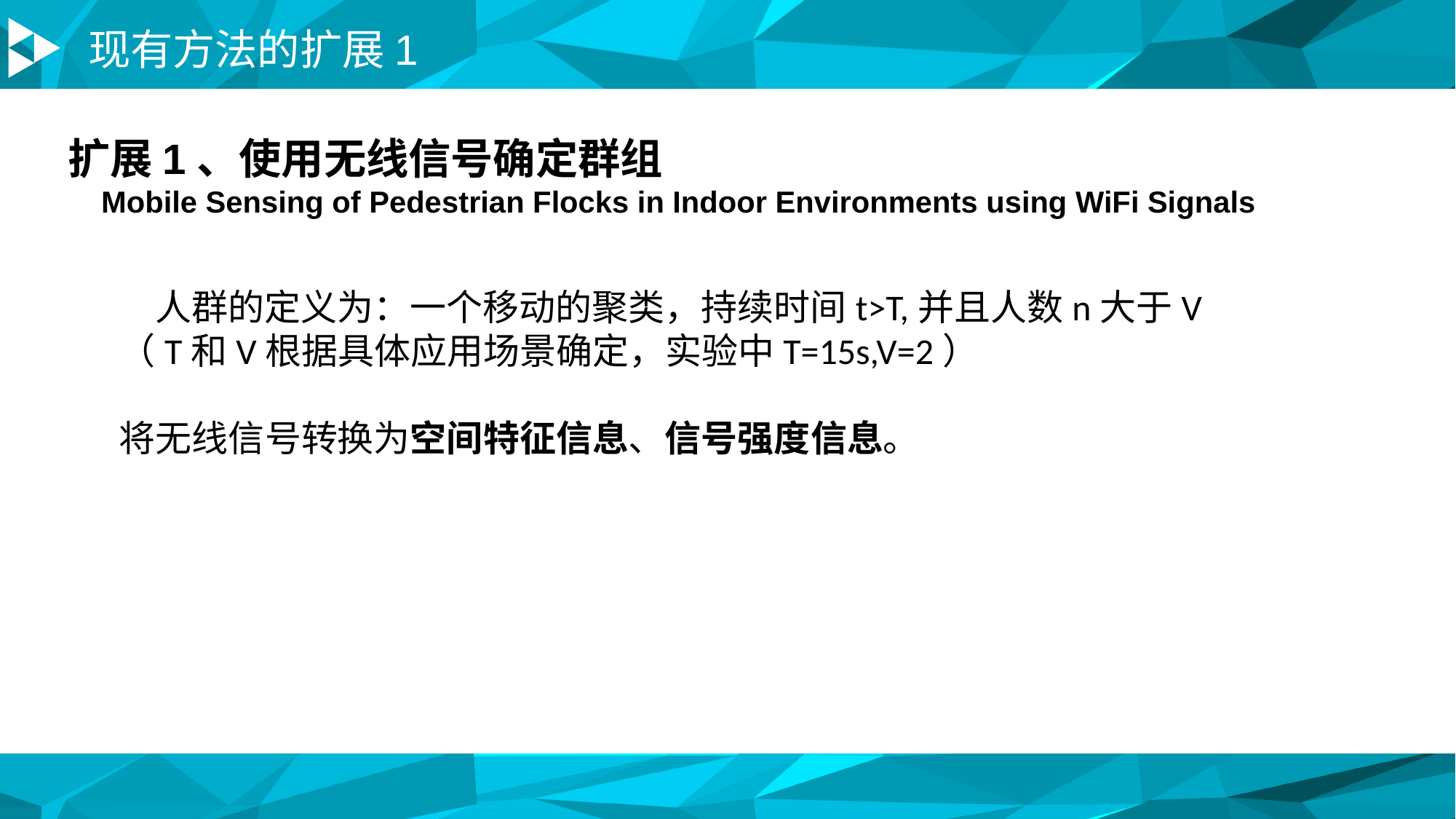

现有方法的扩展1
扩展1、使用无线信号确定群组
    Mobile Sensing of Pedestrian Flocks in Indoor Environments using WiFi Signals
2

    人群的定义为：一个移动的聚类，持续时间t>T,并且人数n大于V（T和V根据具体应用场景确定，实验中T=15s,V=2）

将无线信号转换为空间特征信息、信号强度信息。